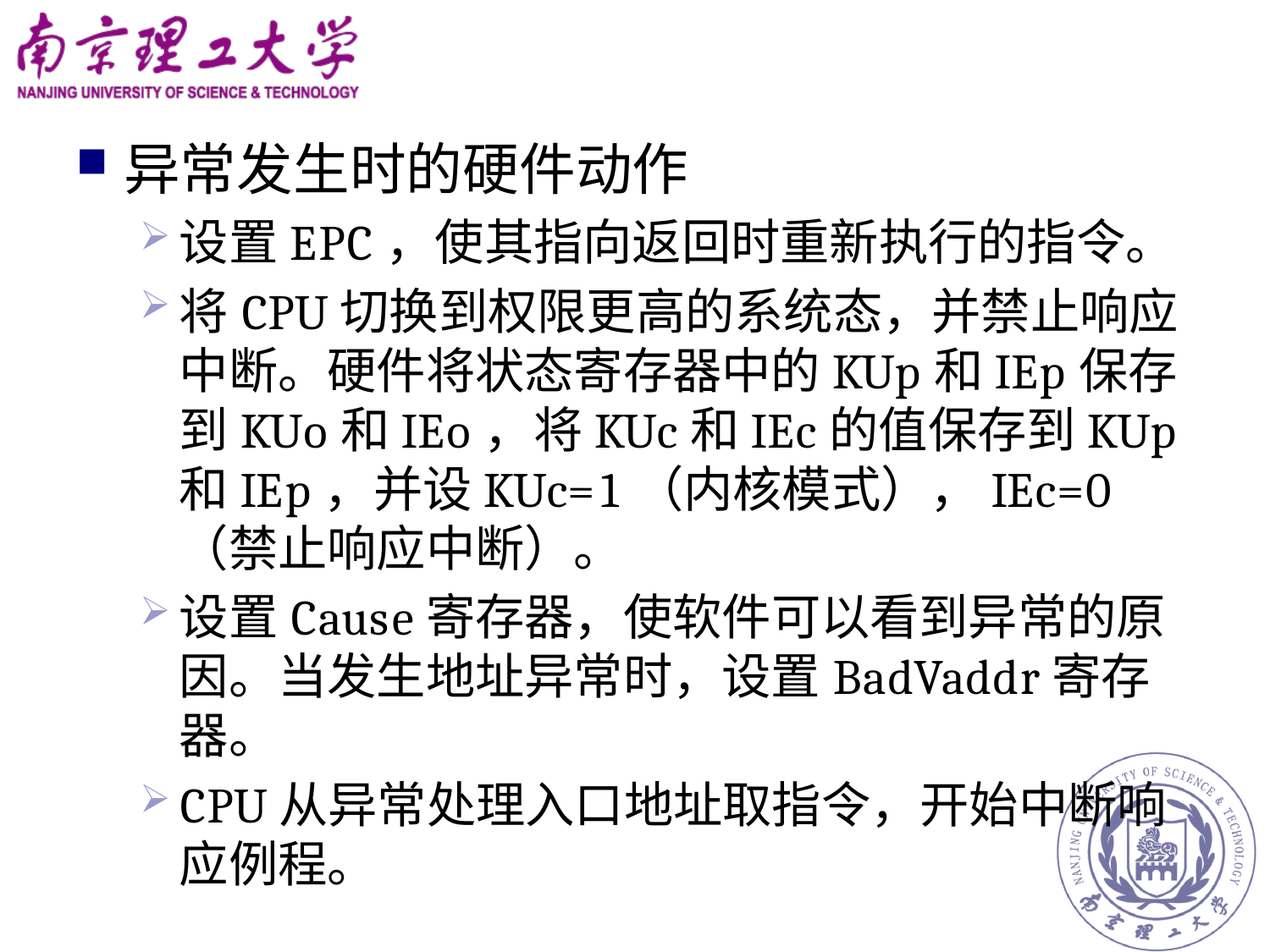

异常发生时的硬件动作
设置EPC，使其指向返回时重新执行的指令。
将CPU切换到权限更高的系统态，并禁止响应中断。硬件将状态寄存器中的KUp和IEp保存到KUo和IEo，将KUc和IEc的值保存到KUp和IEp，并设KUc=1（内核模式），IEc=0（禁止响应中断）。
设置Cause寄存器，使软件可以看到异常的原因。当发生地址异常时，设置BadVaddr寄存器。
CPU从异常处理入口地址取指令，开始中断响应例程。